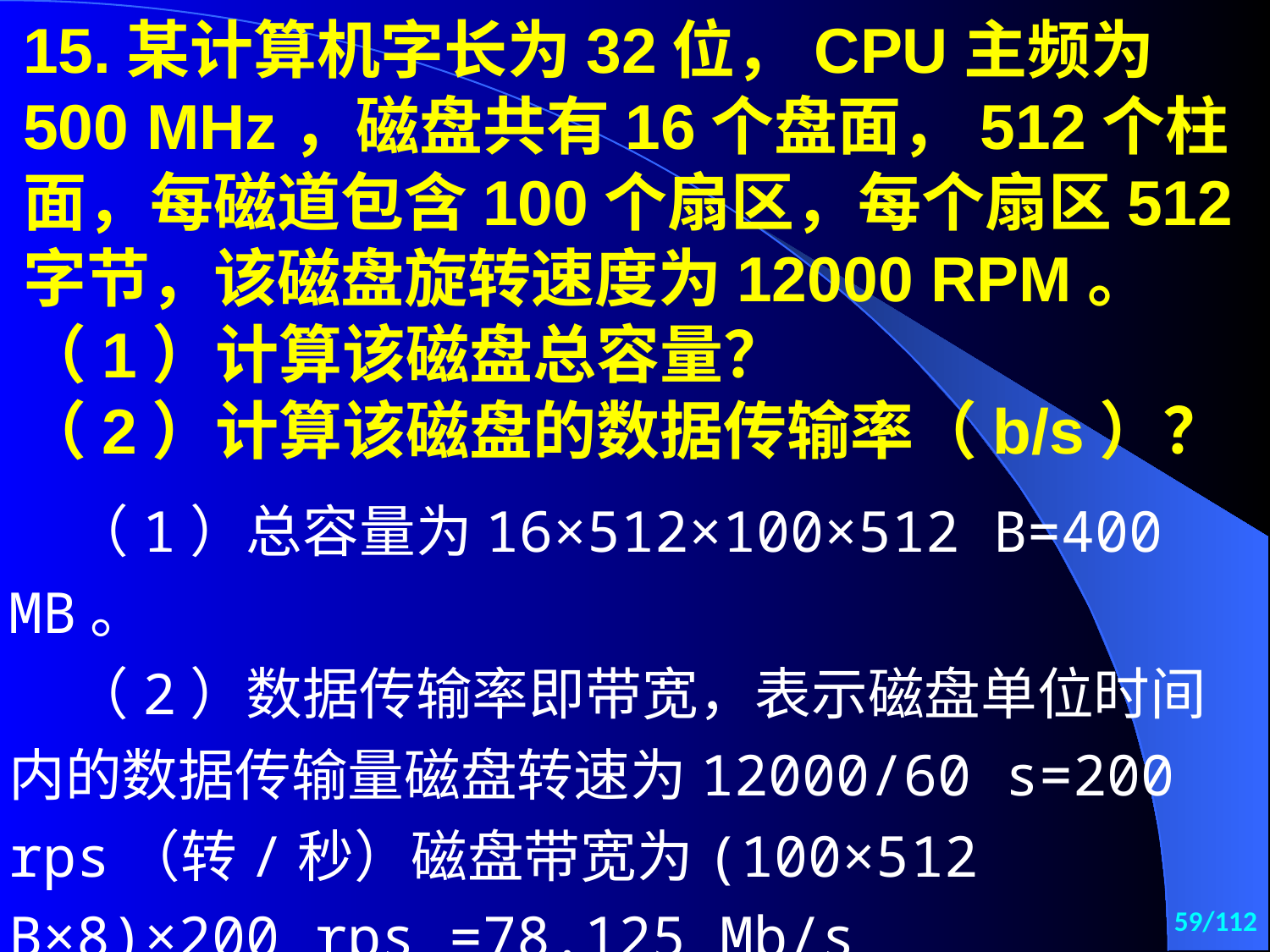

15.某计算机字长为32位，CPU主频为500 MHz，磁盘共有16个盘面，512个柱面，每磁道包含100个扇区，每个扇区512字节，该磁盘旋转速度为12000 RPM。
（1）计算该磁盘总容量？
（2）计算该磁盘的数据传输率（b/s）？
（1）总容量为16×512×100×512 B=400 MB。
（2）数据传输率即带宽，表示磁盘单位时间内的数据传输量磁盘转速为12000/60 s=200 rps（转/秒）磁盘带宽为(100×512 B×8)×200 rps =78.125 Mb/s
59/112